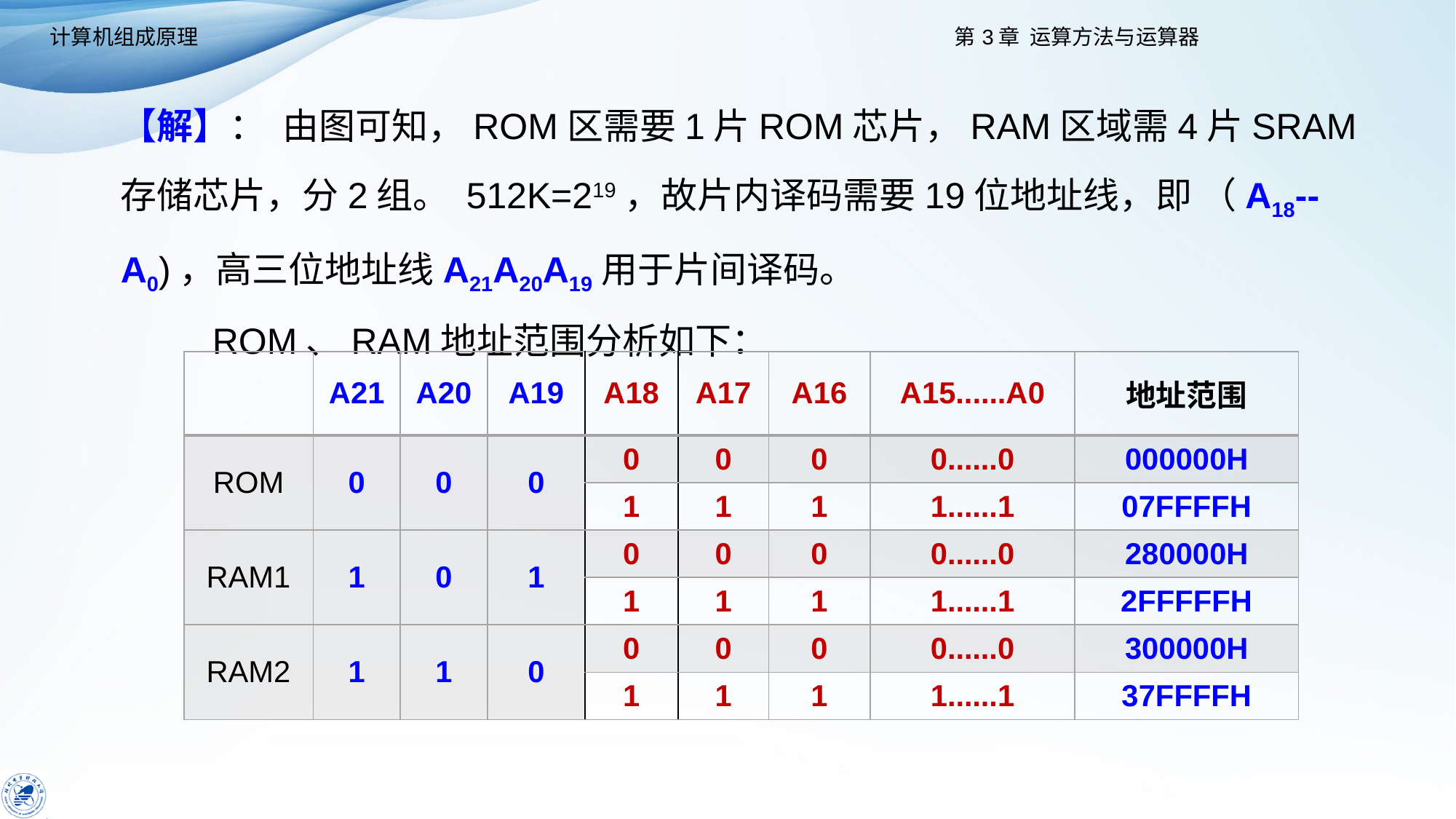

【解】：  由图可知，ROM区需要1片ROM芯片，RAM区域需4片SRAM存储芯片，分2组。 512K=219，故片内译码需要19位地址线，即 （A18--A0)，高三位地址线A21A20A19用于片间译码。
         ROM、RAM地址范围分析如下：
|  | A21 | A20 | A19 | A18 | A17 | A16 | A15......A0 | 地址范围 |
| --- | --- | --- | --- | --- | --- | --- | --- | --- |
| ROM | 0 | 0 | 0 | 0 | 0 | 0 | 0......0 | 000000H |
|  |  |  |  | 1 | 1 | 1 | 1......1 | 07FFFFH |
| RAM1 | 1 | 0 | 1 | 0 | 0 | 0 | 0......0 | 280000H |
|  |  |  |  | 1 | 1 | 1 | 1......1 | 2FFFFFH |
| RAM2 | 1 | 1 | 0 | 0 | 0 | 0 | 0......0 | 300000H |
|  |  |  |  | 1 | 1 | 1 | 1......1 | 37FFFFH |